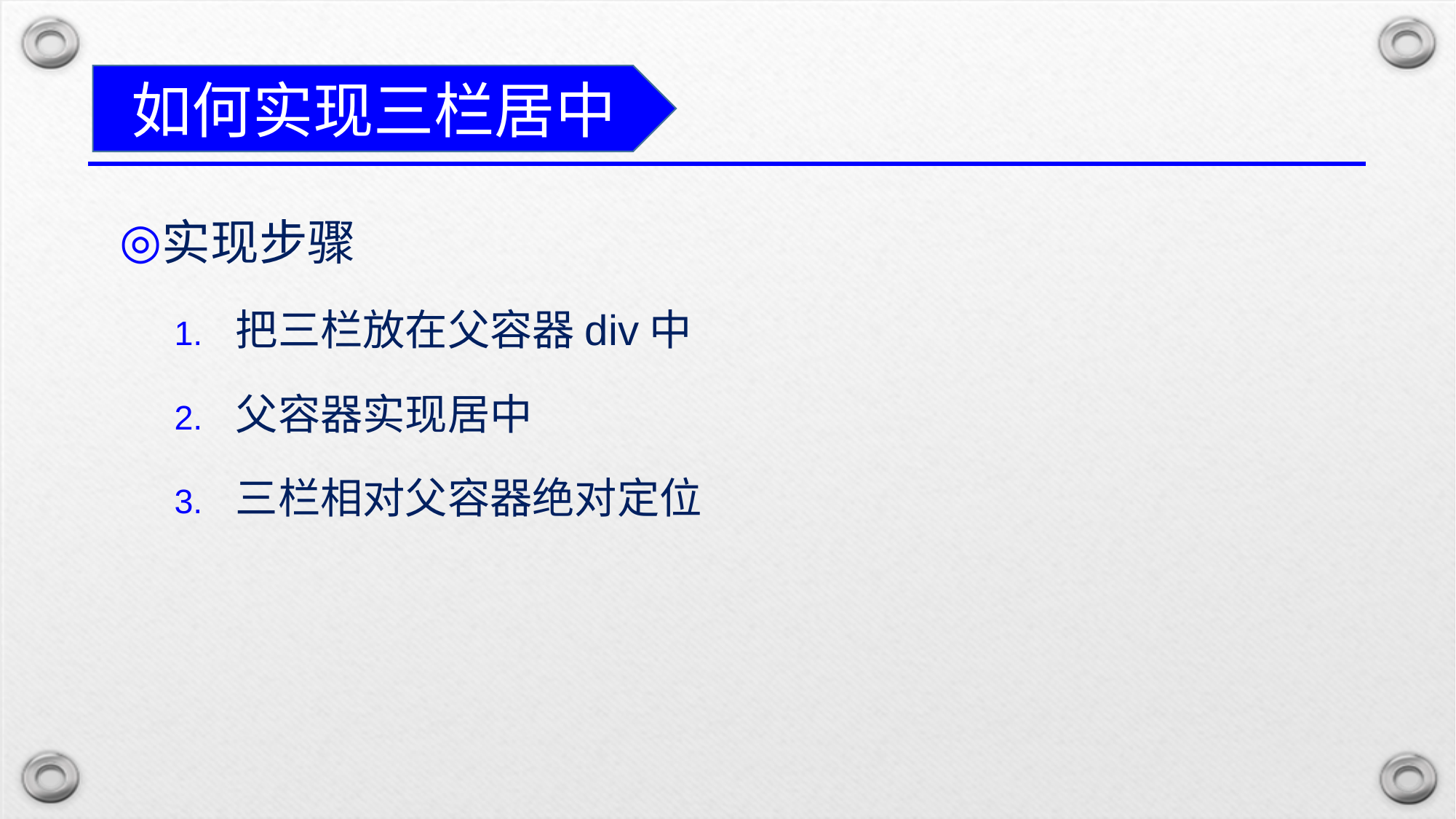

如何实现三栏居中
实现步骤
把三栏放在父容器div中
父容器实现居中
三栏相对父容器绝对定位